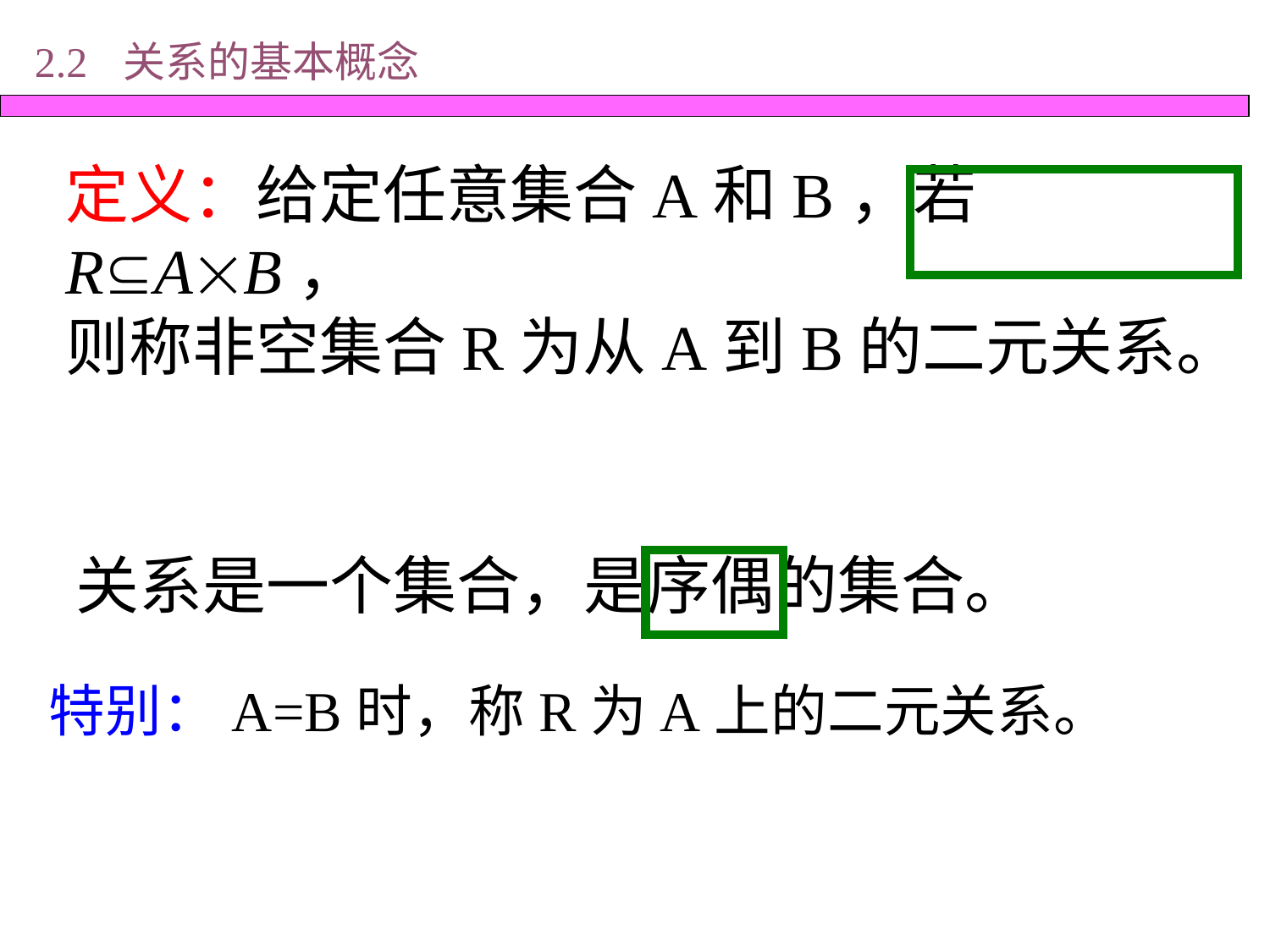

2.2 关系的基本概念

定义：给定任意集合A和B，若R⊆A×B，
则称非空集合R为从A到B的二元关系。

关系是一个集合，是序偶的集合。

特别：A=B时，称R为A上的二元关系。